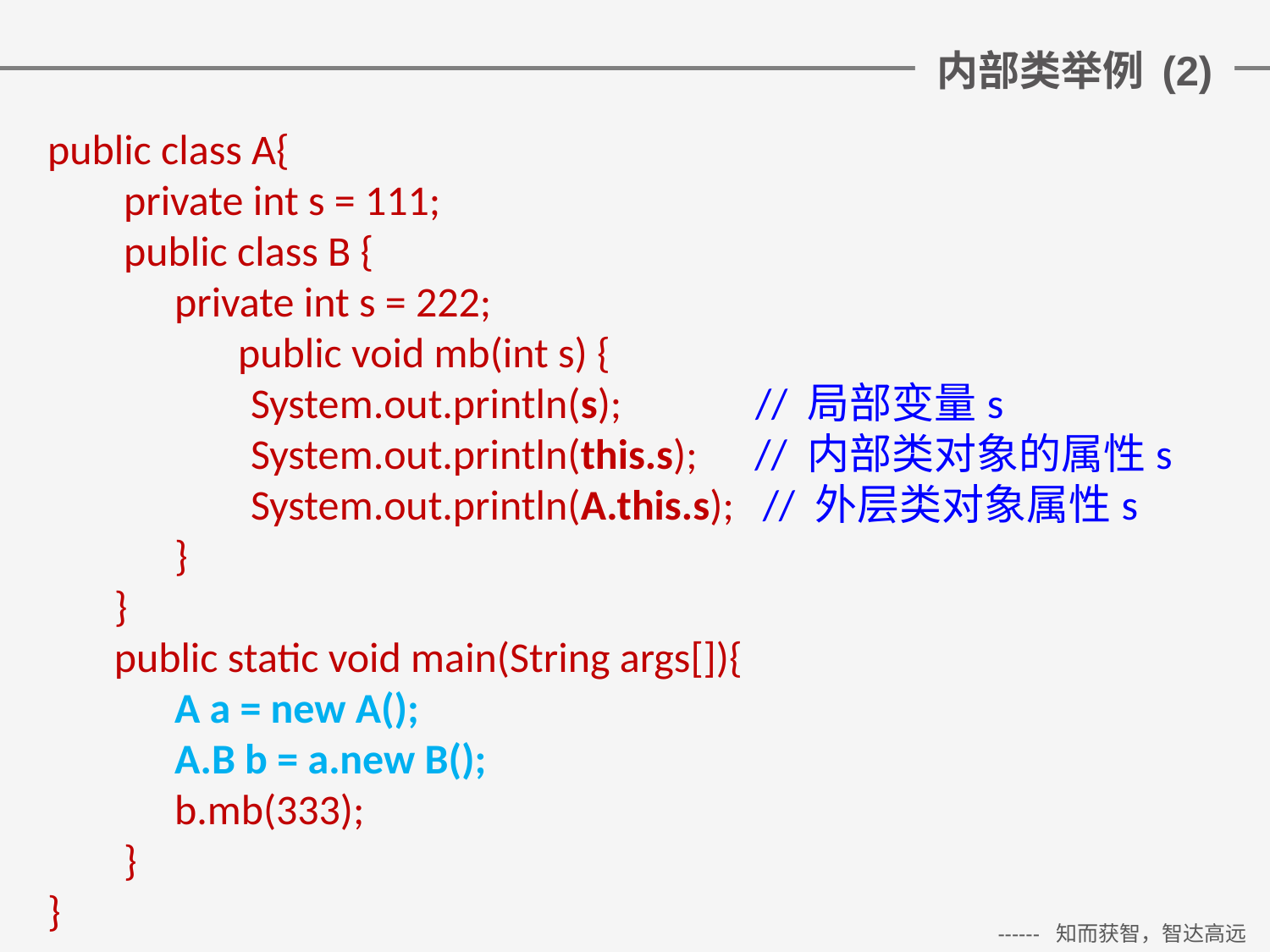

# 内部类举例 (2)
public class A{
        private int s = 111;
        public class B {
	private int s = 222;
	public void mb(int s) {
	        System.out.println(s);              // 局部变量s
	        System.out.println(this.s);      // 内部类对象的属性s
	        System.out.println(A.this.s);   // 外层类对象属性s
	}
       }
       public static void main(String args[]){
	A a = new A();
	A.B b = a.new B();
	b.mb(333);
        }
}